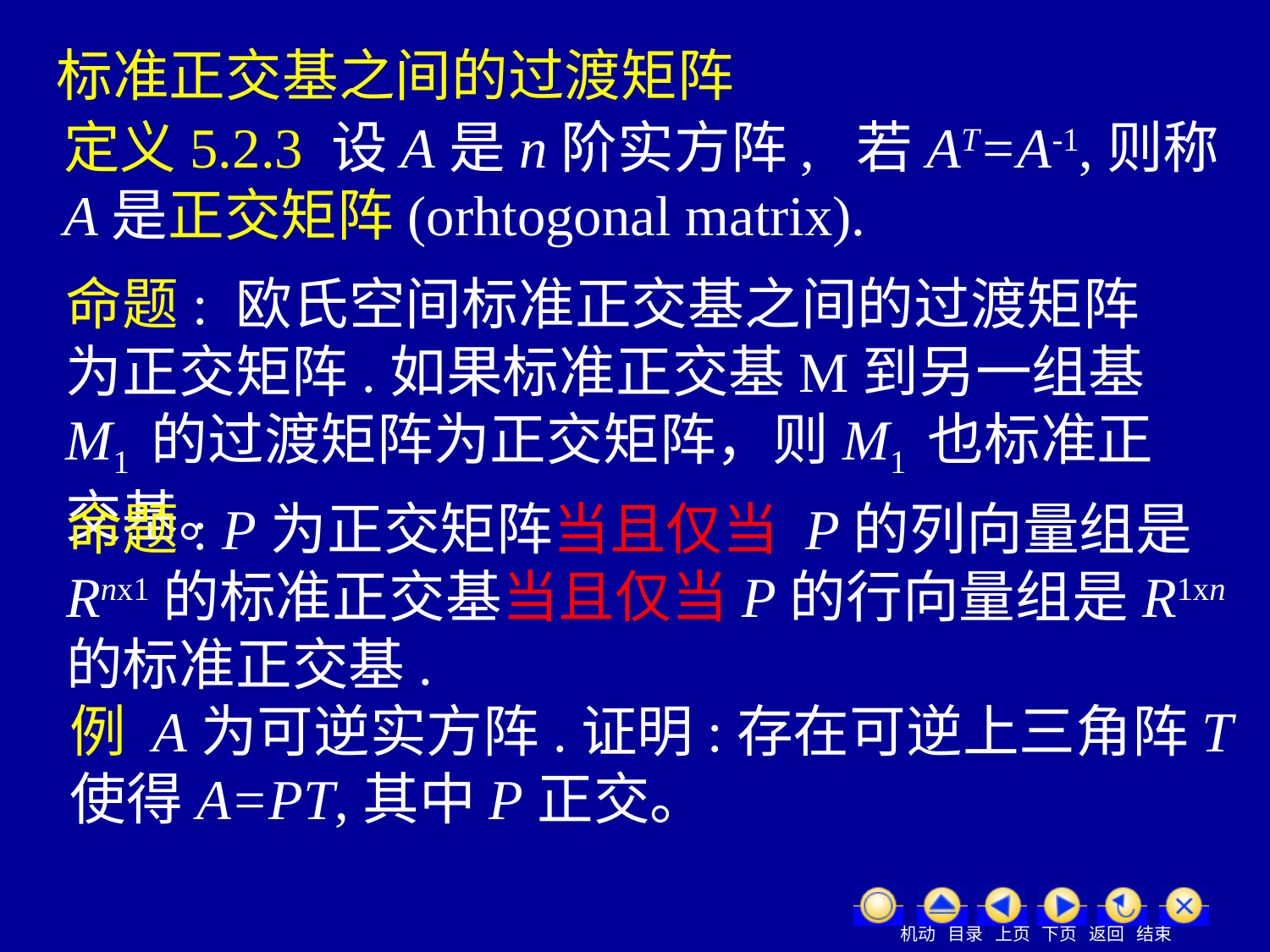

标准正交基之间的过渡矩阵
定义5.2.3 设A是n阶实方阵,  若AT=A-1,则称A是正交矩阵(orhtogonal matrix).
命题: 欧氏空间标准正交基之间的过渡矩阵为正交矩阵.如果标准正交基M到另一组基M1 的过渡矩阵为正交矩阵，则M1 也标准正交基。
命题: P为正交矩阵当且仅当 P的列向量组是Rnx1的标准正交基当且仅当P的行向量组是R1xn的标准正交基.
例 A为可逆实方阵.证明:存在可逆上三角阵T使得A=PT,其中P正交。